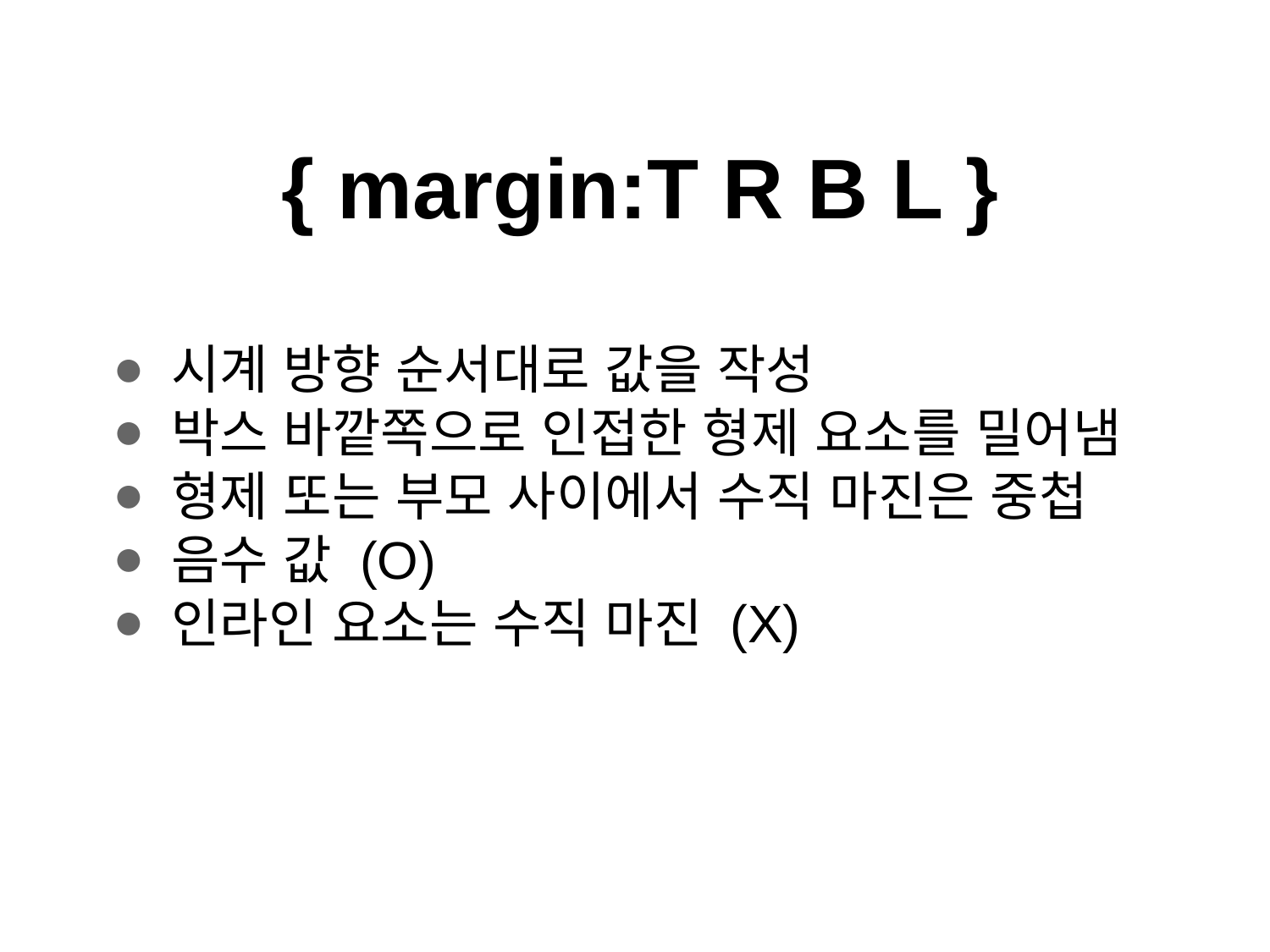

# { margin:T R B L }
시계 방향 순서대로 값을 작성
박스 바깥쪽으로 인접한 형제 요소를 밀어냄
형제 또는 부모 사이에서 수직 마진은 중첩
음수 값 (O)
인라인 요소는 수직 마진 (X)